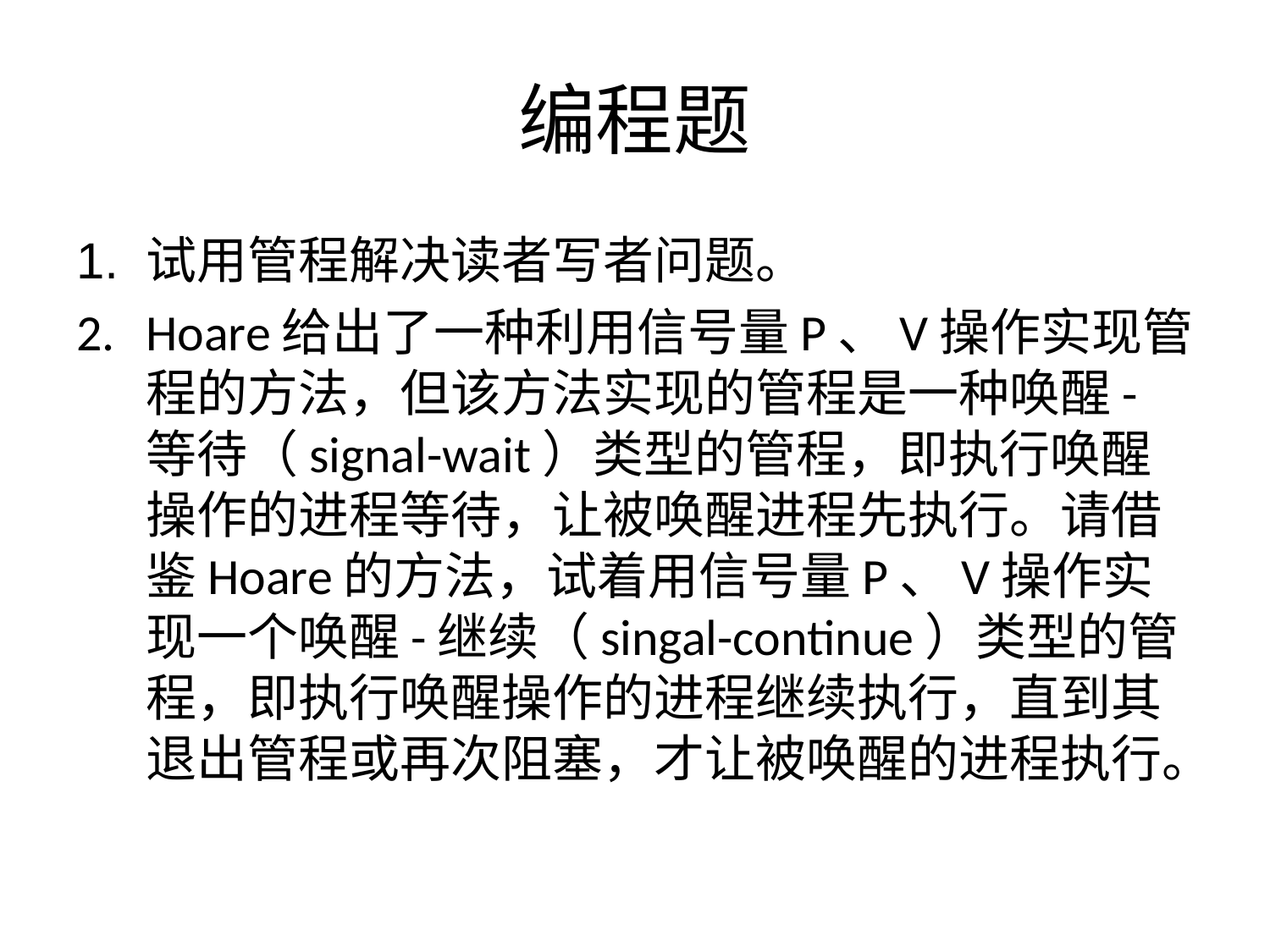

# 编程题
试用管程解决读者写者问题。
Hoare给出了一种利用信号量P、V操作实现管程的方法，但该方法实现的管程是一种唤醒-等待（signal-wait）类型的管程，即执行唤醒操作的进程等待，让被唤醒进程先执行。请借鉴Hoare的方法，试着用信号量P、V操作实现一个唤醒-继续（singal-continue）类型的管程，即执行唤醒操作的进程继续执行，直到其退出管程或再次阻塞，才让被唤醒的进程执行。